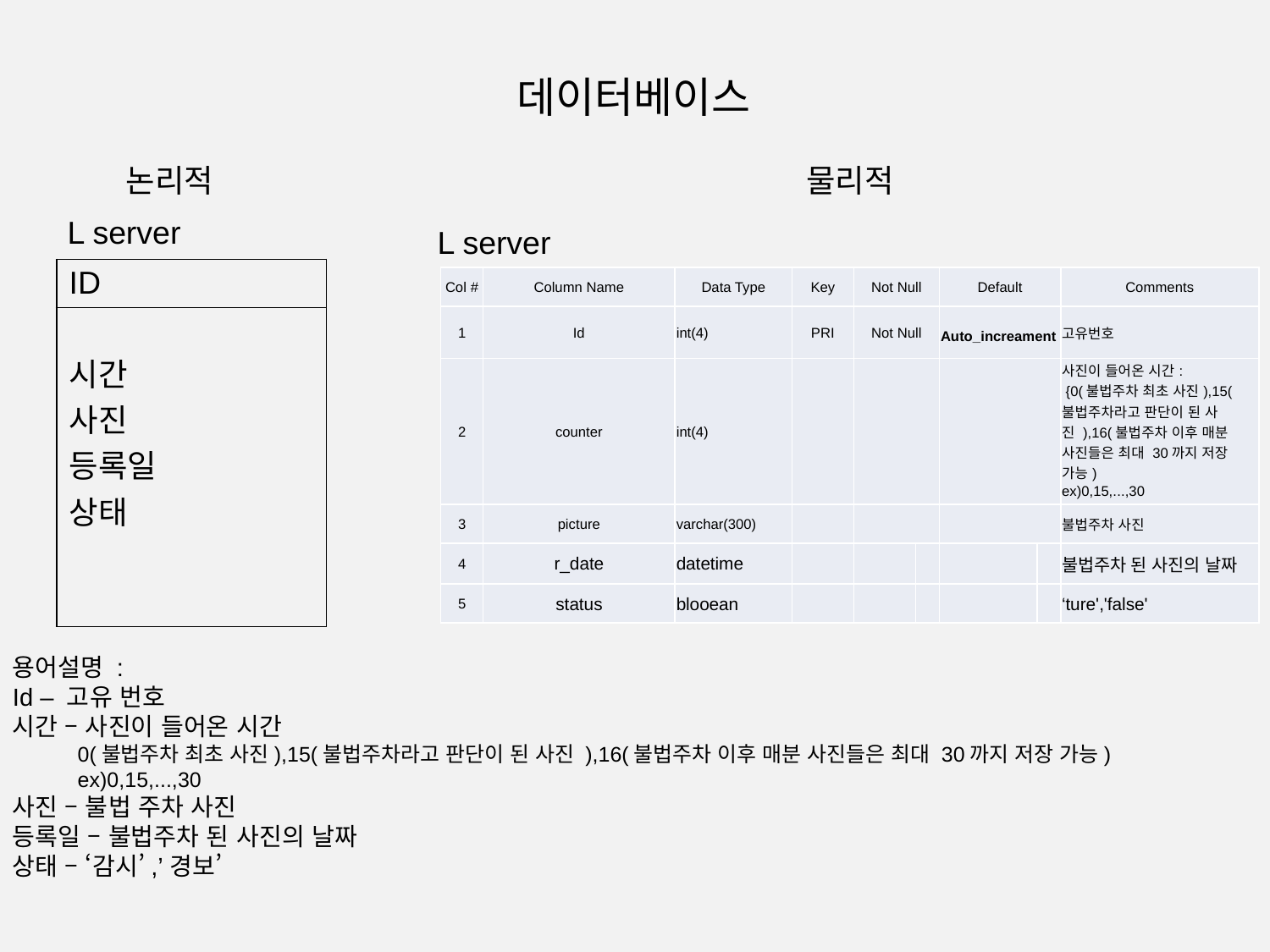

# 데이터베이스
논리적
물리적
L server
L server
| ID |
| --- |
| 시간 사진 등록일 상태 |
| Col # | Column Name | Data Type | Key | Not Null |  | Default |  | Comments |
| --- | --- | --- | --- | --- | --- | --- | --- | --- |
| 1 | Id | int(4) | PRI | Not Null |  | Auto\_increament |  | 고유번호 |
| 2 | counter | int(4) |  |  |  |  |  | 사진이 들어온 시간: {0(불법주차 최초 사진),15(불법주차라고 판단이 된 사진 ),16(불법주차 이후 매분 사진들은 최대 30까지 저장 가능) ex)0,15,...,30 |
| 3 | picture | varchar(300) |  |  |  |  |  | 불법주차 사진 |
| 4 | r\_date | datetime |  |  |  |  |  | 불법주차 된 사진의 날짜 |
| 5 | status | blooean |  |  |  |  |  | ‘ture','false' |
용어설명 :
Id – 고유 번호
시간 – 사진이 들어온 시간
           0(불법주차 최초 사진),15(불법주차라고 판단이 된 사진 ),16(불법주차 이후 매분 사진들은 최대 30까지 저장 가능)
           ex)0,15,...,30
사진 – 불법 주차 사진
등록일 – 불법주차 된 사진의 날짜
상태 – ‘감시’,’경보’